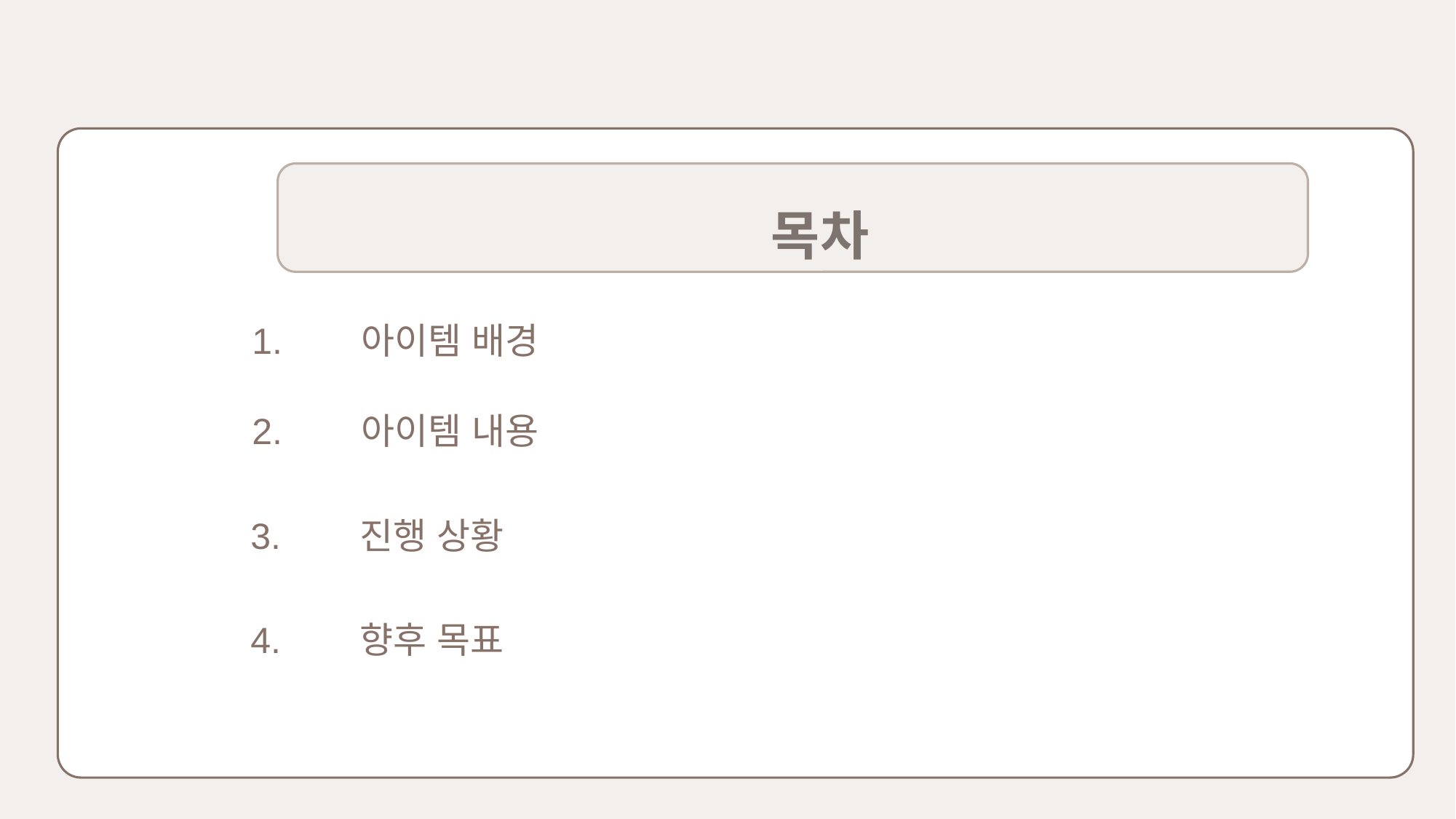

ㅇ
목차
1. 	아이템 배경
2. 	아이템 내용
3. 	진행 상황
4. 	향후 목표